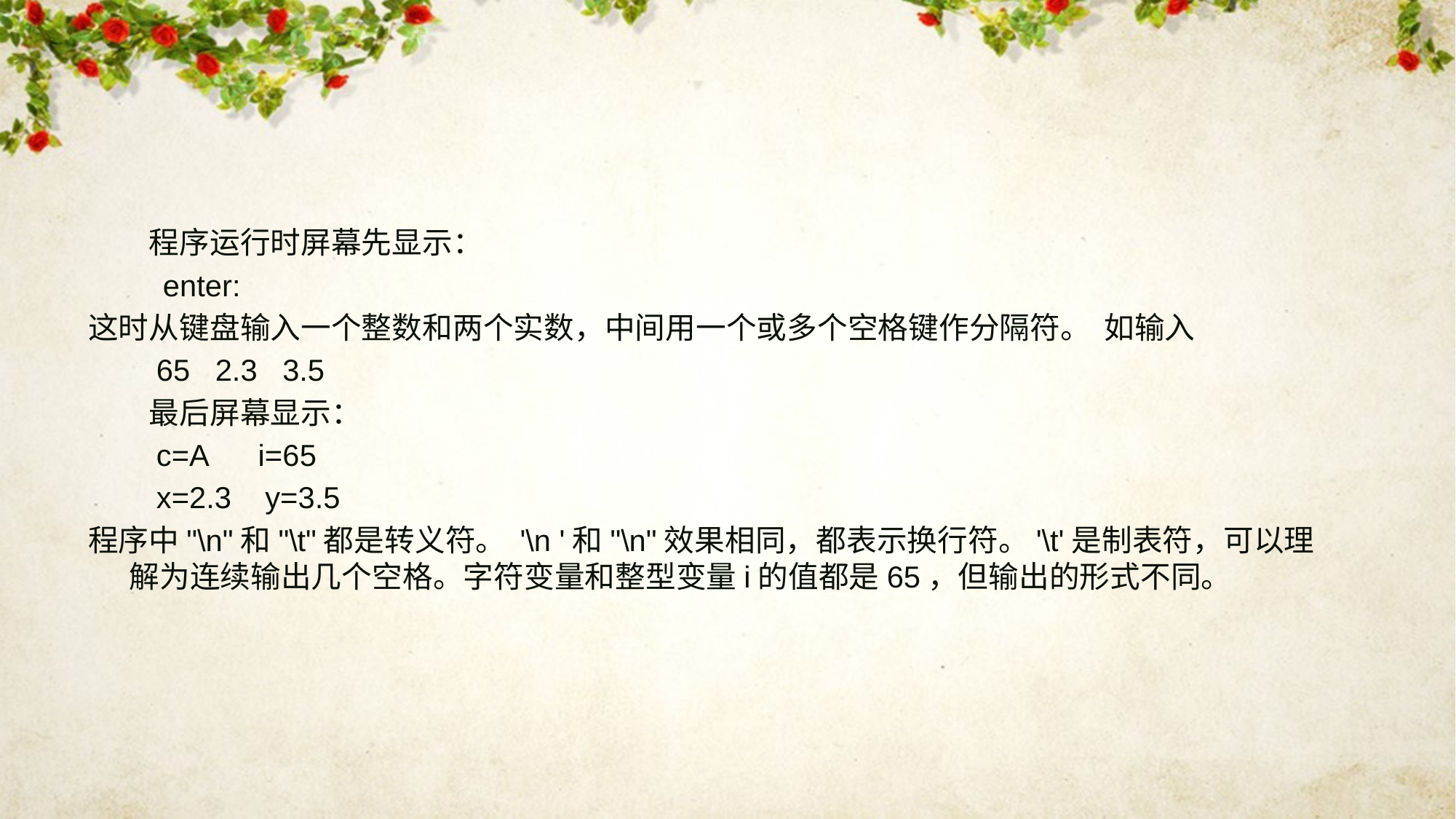

#
　　程序运行时屏幕先显示：
　　 enter:
这时从键盘输入一个整数和两个实数，中间用一个或多个空格键作分隔符。  如输入
　　65   2.3   3.5
　　最后屏幕显示：
　　c=A      i=65
　　x=2.3    y=3.5
程序中"\n"和"\t"都是转义符。 '\n '和"\n"效果相同，都表示换行符。'\t'是制表符，可以理解为连续输出几个空格。字符变量和整型变量i的值都是65，但输出的形式不同。